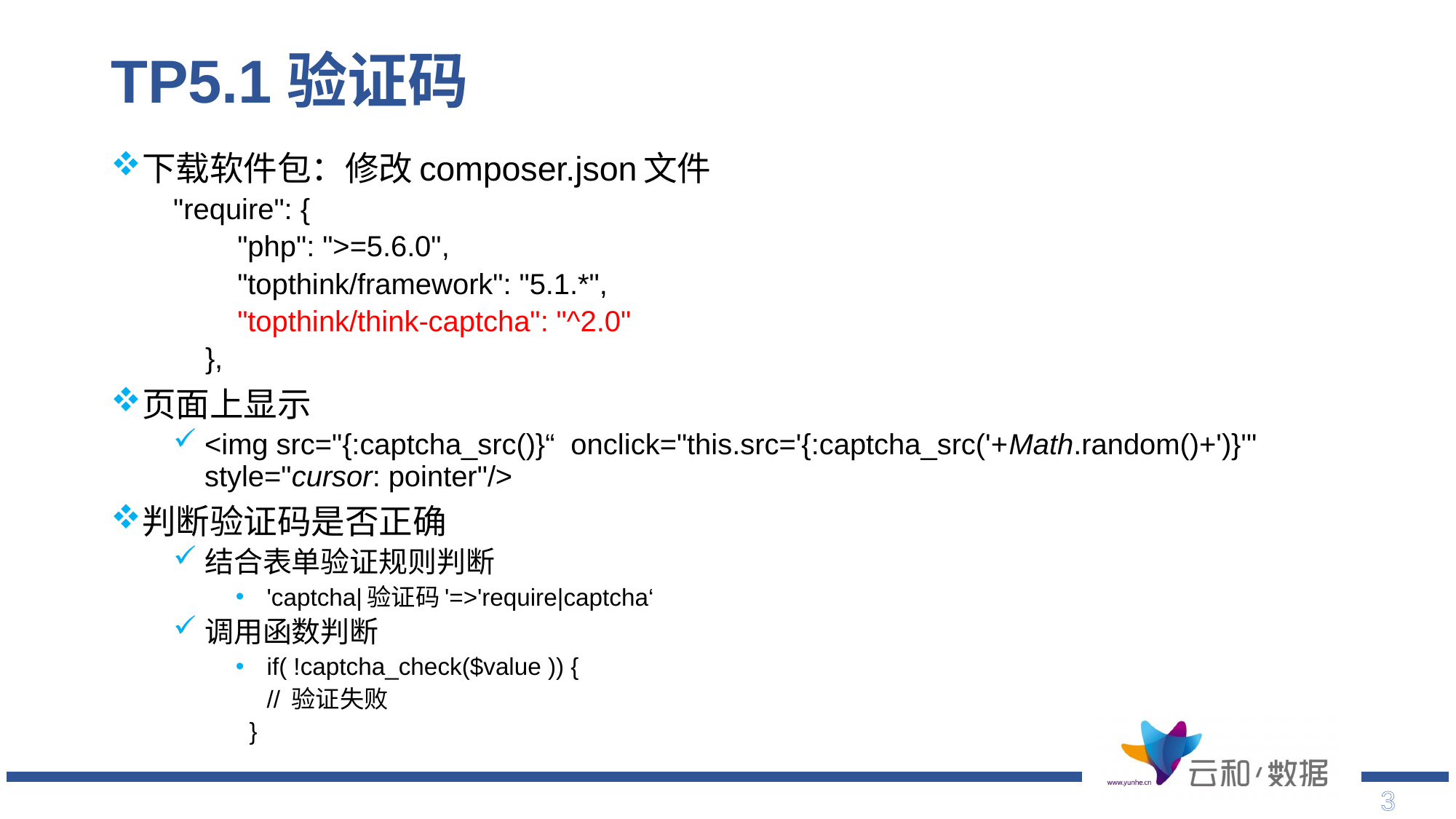

# TP5.1验证码
下载软件包：修改composer.json文件
"require": {
        "php": ">=5.6.0",
        "topthink/framework": "5.1.*",
        "topthink/think-captcha": "^2.0"
    },
页面上显示
<img src="{:captcha_src()}“  onclick="this.src='{:captcha_src('+Math.random()+')}'"  style="cursor: pointer"/>
判断验证码是否正确
结合表单验证规则判断
'captcha|验证码'=>'require|captcha‘
调用函数判断
if( !captcha_check($value )) {
 	// 验证失败
  }